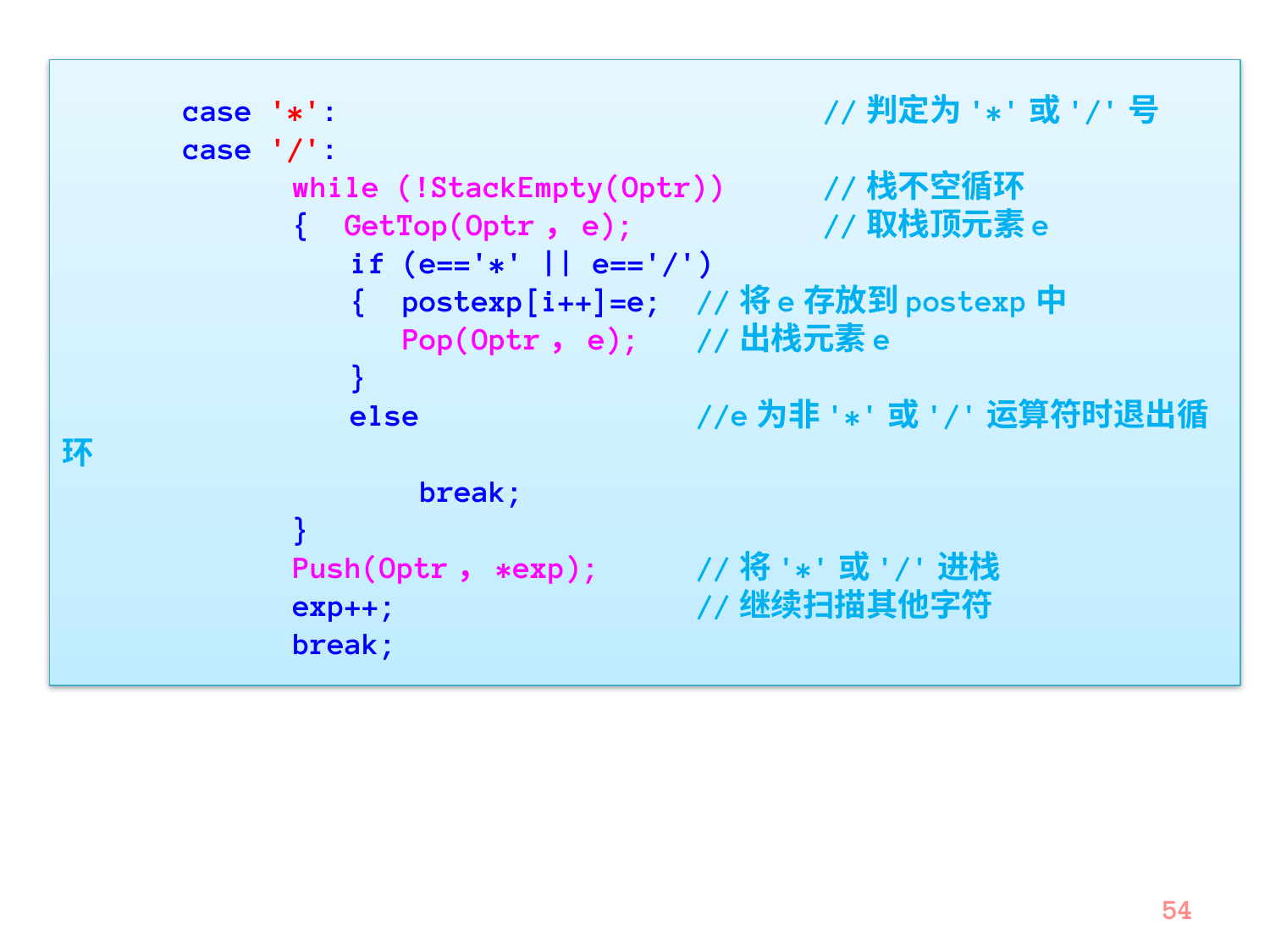

case '*':				//判定为'*'或'/'号
       case '/':
	      while (!StackEmpty(Optr))	//栈不空循环
	      {  GetTop(Optr，e);		//取栈顶元素e
		  if (e=='*' || e=='/')
		  {  postexp[i++]=e;	//将e存放到postexp中
		     Pop(Optr，e);	//出栈元素e
		  }
		  else			//e为非'*'或'/'运算符时退出循环
		      break;
	      }
	      Push(Optr，*exp);	//将'*'或'/'进栈
	      exp++;			//继续扫描其他字符
	      break;
54